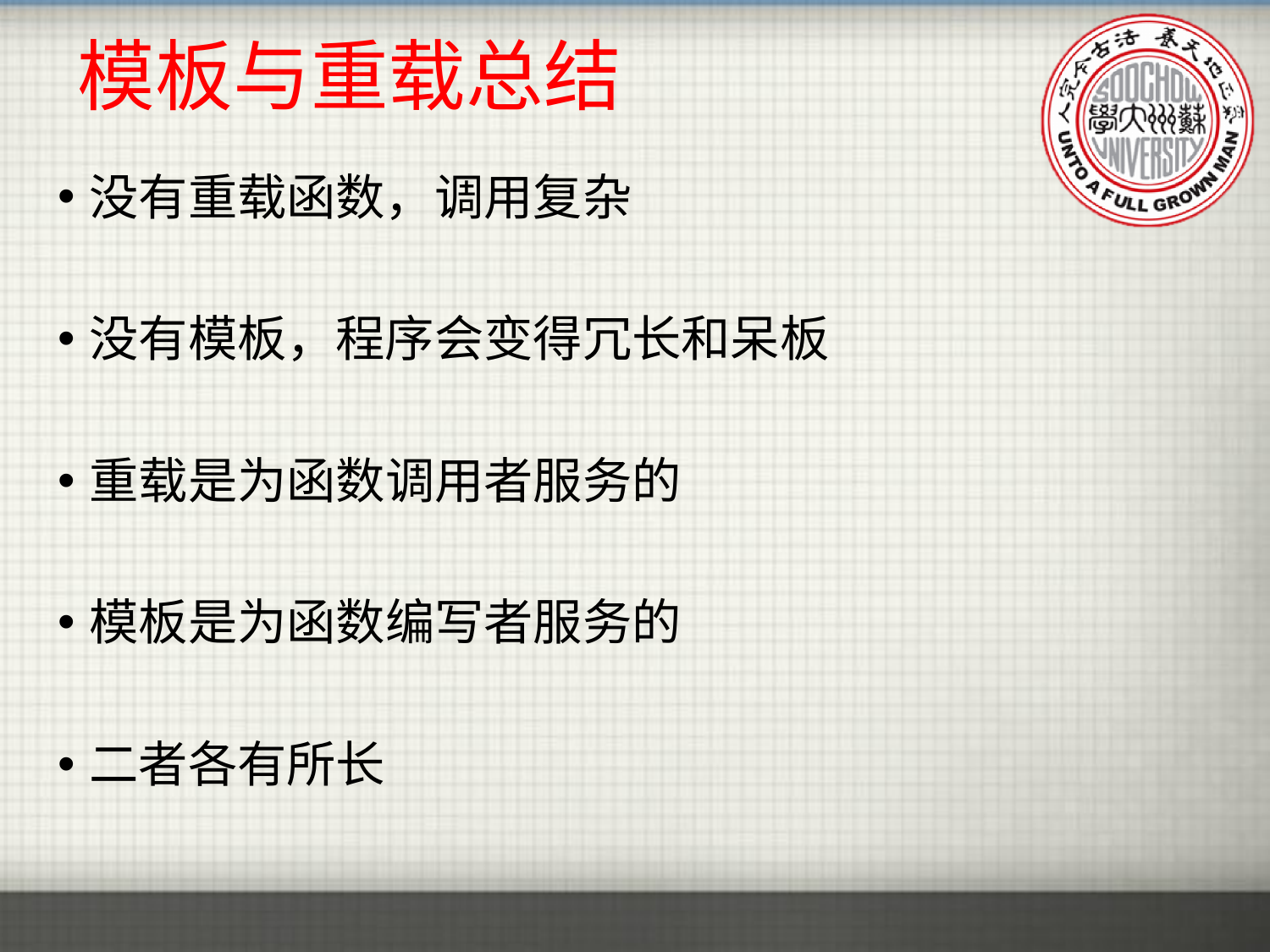

# 模板与重载总结
没有重载函数，调用复杂

没有模板，程序会变得冗长和呆板

重载是为函数调用者服务的

模板是为函数编写者服务的

二者各有所长